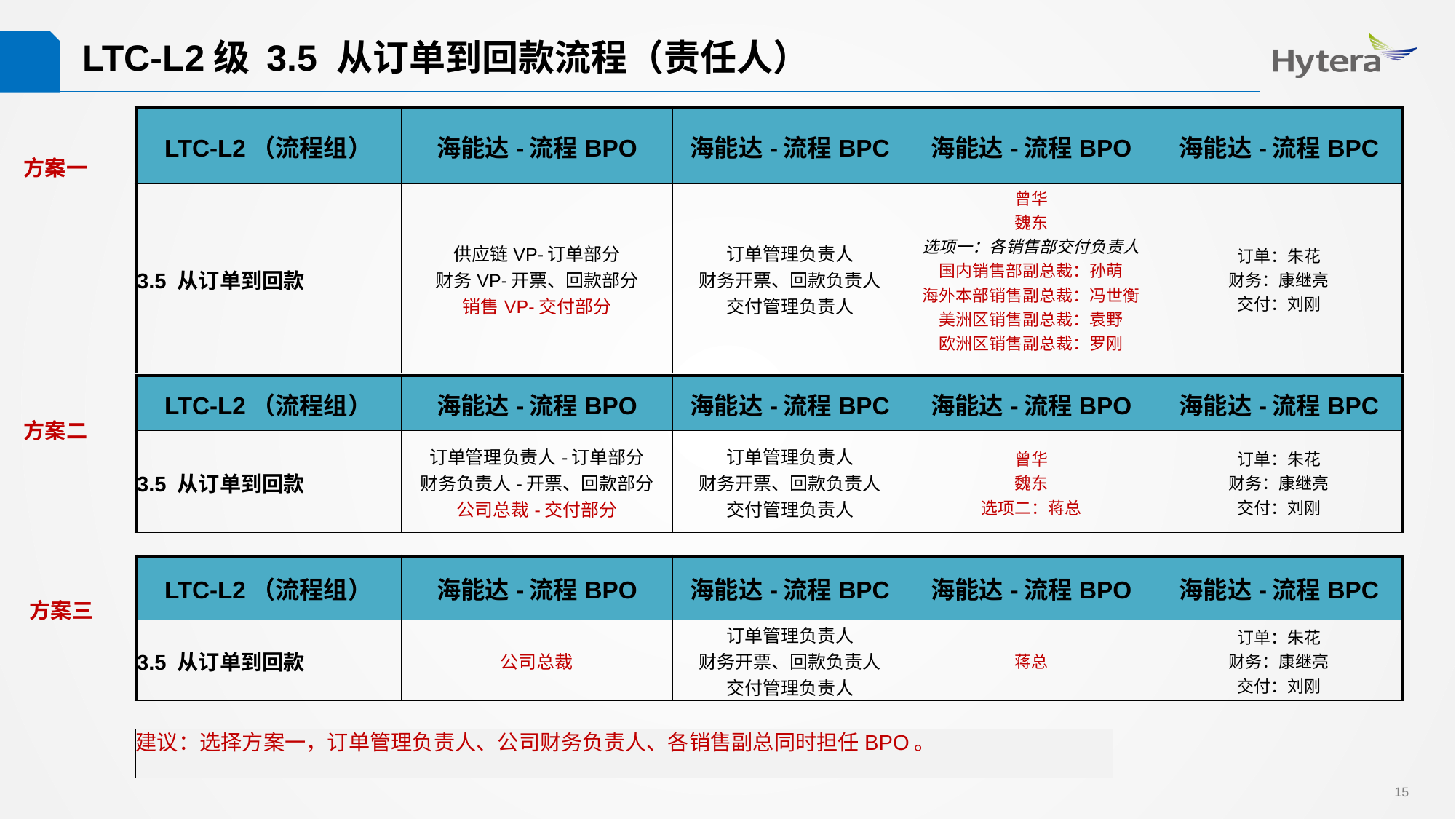

LTC-L2级 3.5 从订单到回款流程（责任人）
| LTC-L2（流程组） | 海能达-流程BPO | 海能达-流程BPC | 海能达-流程BPO | 海能达-流程BPC |
| --- | --- | --- | --- | --- |
| 3.5 从订单到回款 | 供应链VP-订单部分 财务VP-开票、回款部分 销售VP-交付部分 | 订单管理负责人 财务开票、回款负责人 交付管理负责人 | 曾华 魏东 选项一：各销售部交付负责人 国内销售部副总裁：孙萌 海外本部销售副总裁：冯世衡 美洲区销售副总裁：袁野 欧洲区销售副总裁：罗刚 | 订单：朱花 财务：康继亮 交付：刘刚 |
方案一
| LTC-L2（流程组） | 海能达-流程BPO | 海能达-流程BPC | 海能达-流程BPO | 海能达-流程BPC |
| --- | --- | --- | --- | --- |
| 3.5 从订单到回款 | 订单管理负责人-订单部分 财务负责人-开票、回款部分 公司总裁-交付部分 | 订单管理负责人 财务开票、回款负责人 交付管理负责人 | 曾华 魏东 选项二：蒋总 | 订单：朱花 财务：康继亮 交付：刘刚 |
方案二
| LTC-L2（流程组） | 海能达-流程BPO | 海能达-流程BPC | 海能达-流程BPO | 海能达-流程BPC |
| --- | --- | --- | --- | --- |
| 3.5 从订单到回款 | 公司总裁 | 订单管理负责人 财务开票、回款负责人 交付管理负责人 | 蒋总 | 订单：朱花 财务：康继亮 交付：刘刚 |
方案三
建议：选择方案一，订单管理负责人、公司财务负责人、各销售副总同时担任BPO。